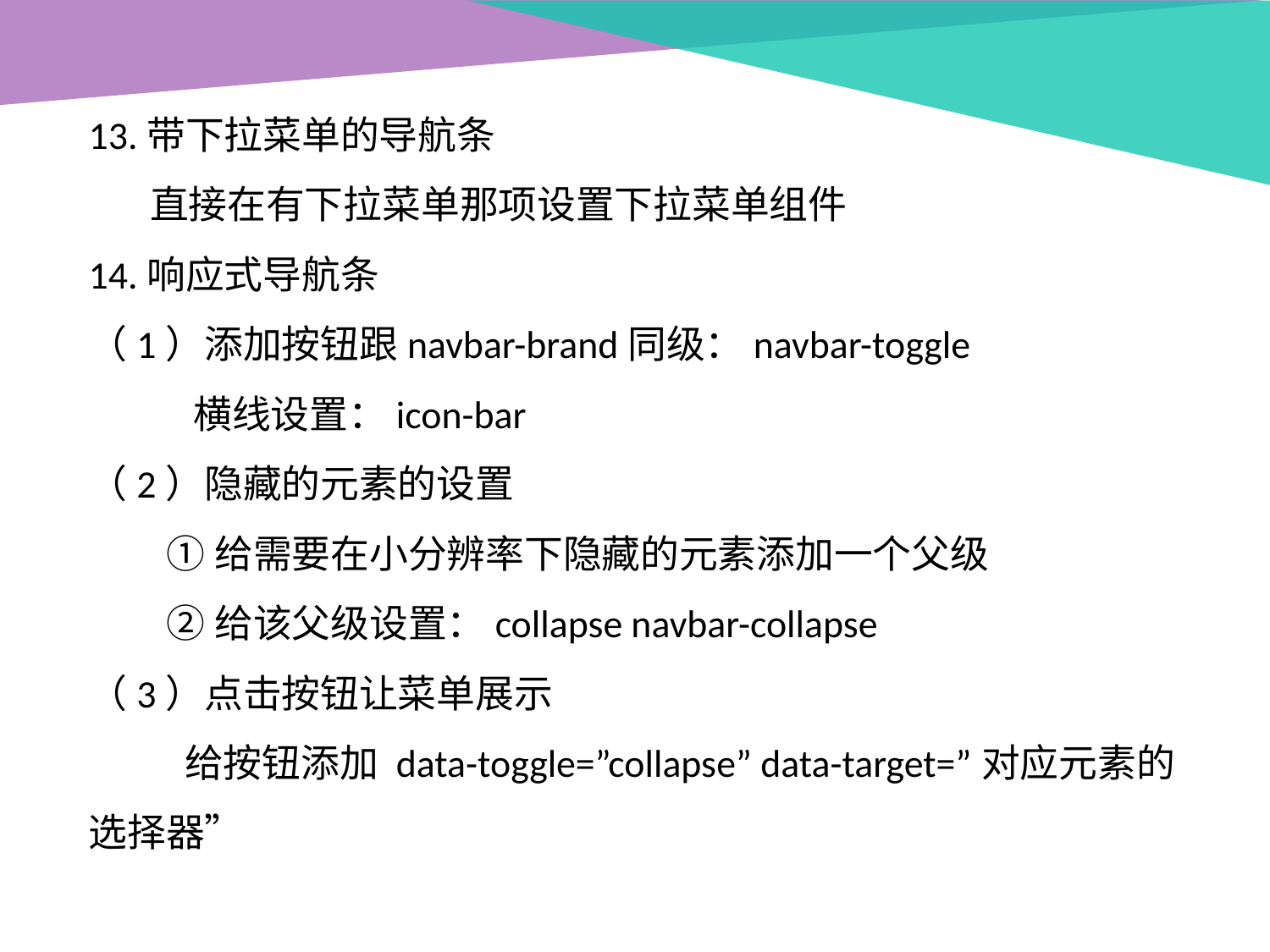

13.带下拉菜单的导航条
      直接在有下拉菜单那项设置下拉菜单组件
14.响应式导航条
（1）添加按钮跟navbar-brand同级：navbar-toggle
           横线设置：icon-bar
（2）隐藏的元素的设置
         ①给需要在小分辨率下隐藏的元素添加一个父级
         ②给该父级设置：collapse navbar-collapse
（3）点击按钮让菜单展示
          给按钮添加 data-toggle=”collapse” data-target=”对应元素的选择器”